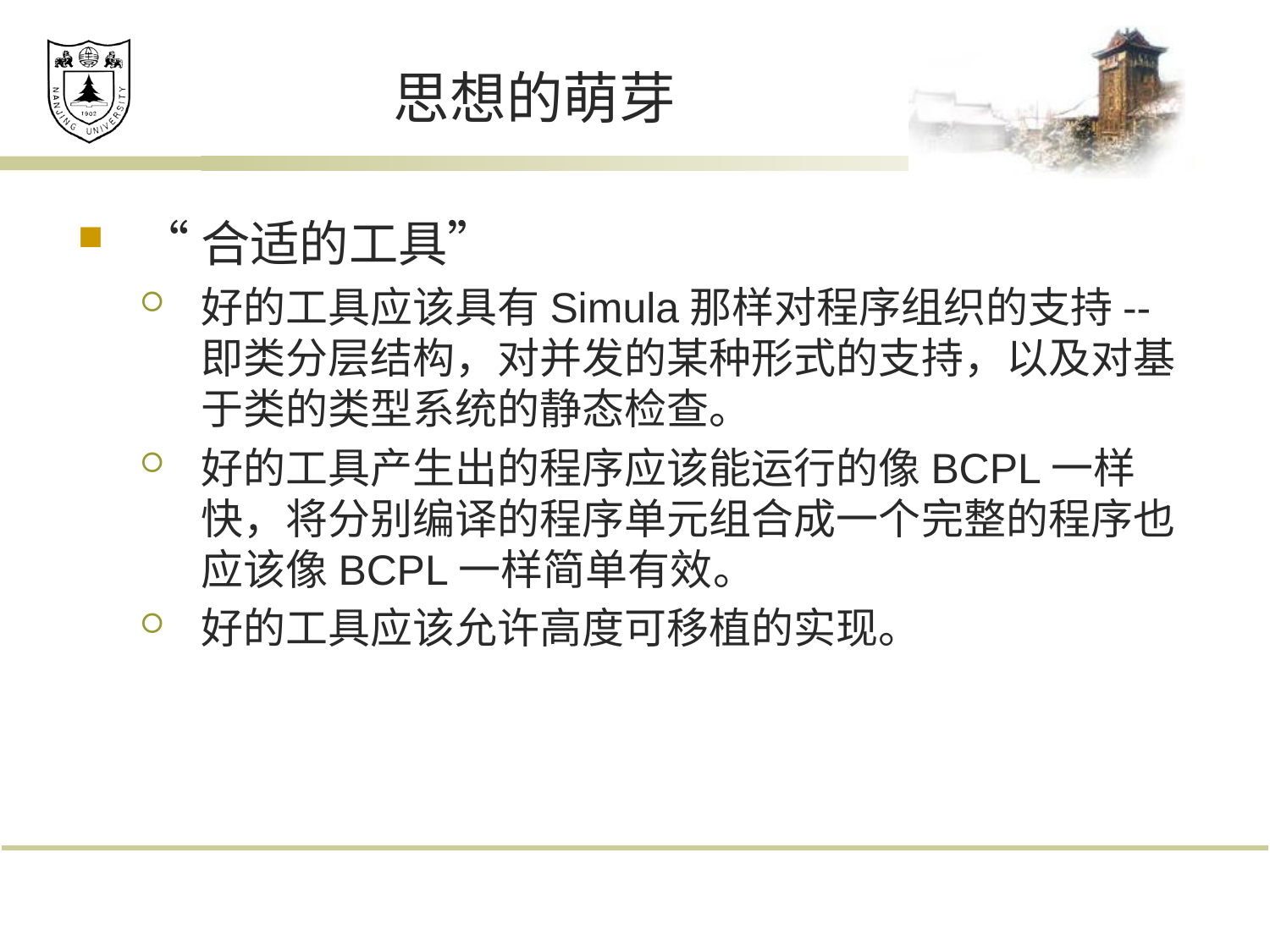

# 思想的萌芽
“合适的工具”
好的工具应该具有Simula那样对程序组织的支持--即类分层结构，对并发的某种形式的支持，以及对基于类的类型系统的静态检查。
好的工具产生出的程序应该能运行的像BCPL一样快，将分别编译的程序单元组合成一个完整的程序也应该像BCPL一样简单有效。
好的工具应该允许高度可移植的实现。

4